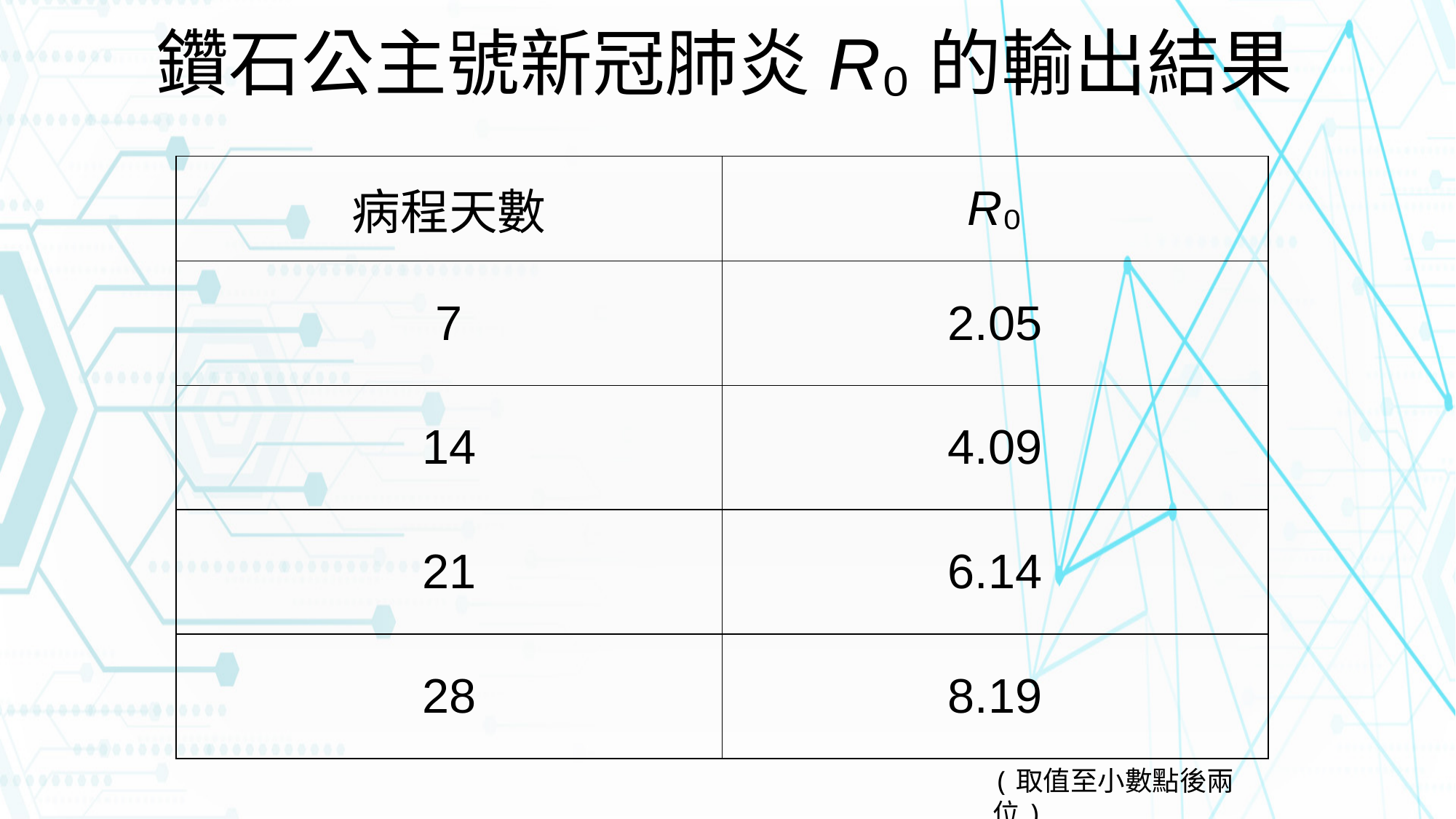

鑽石公主號新冠肺炎R₀的輸出結果
| 病程天數 | R₀ |
| --- | --- |
| 7 | 2.05 |
| 14 | 4.09 |
| 21 | 6.14 |
| 28 | 8.19 |
(取值至小數點後兩位)